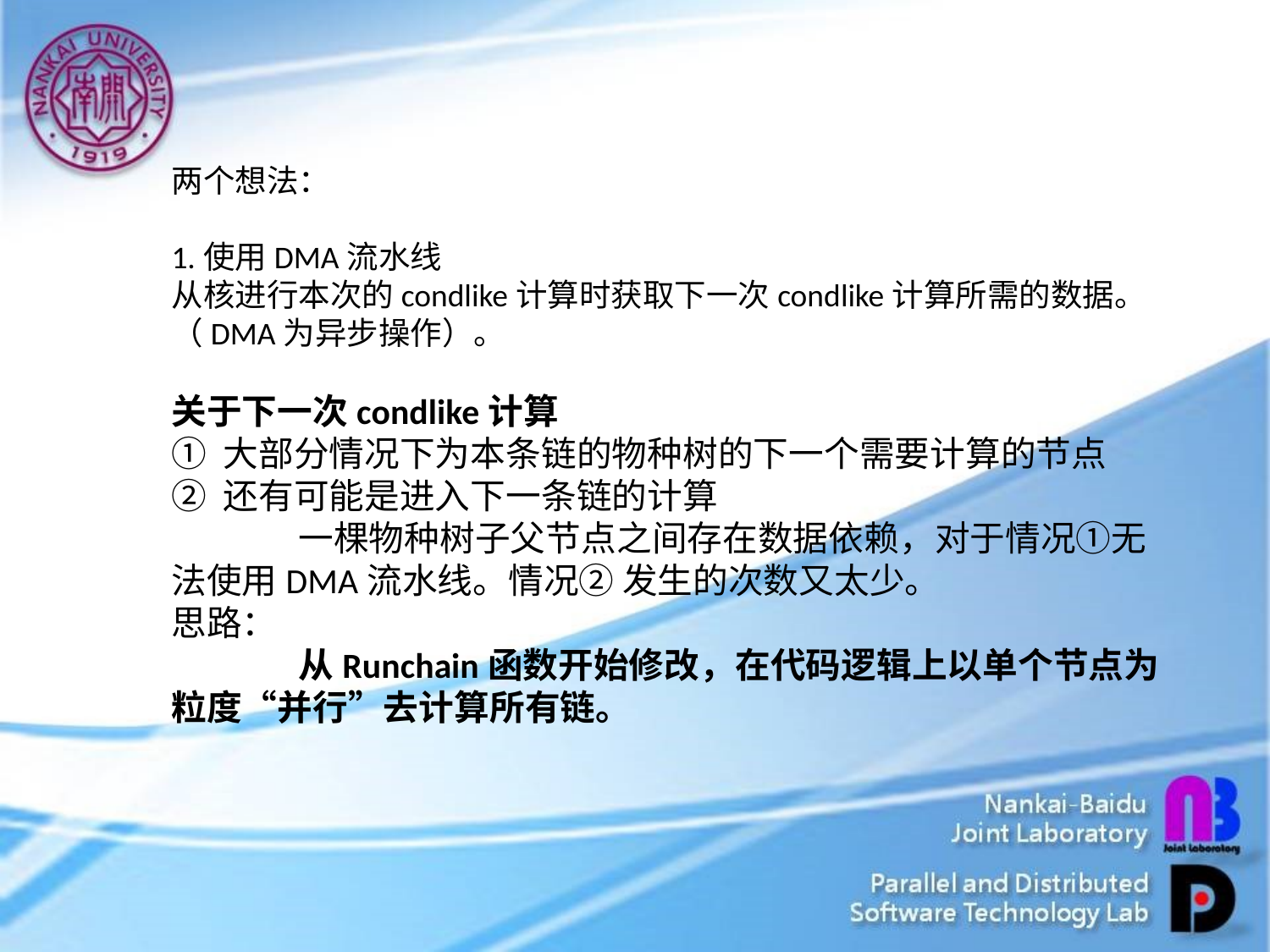

两个想法：

1.使用DMA流水线
从核进行本次的condlike计算时获取下一次condlike计算所需的数据。
（DMA为异步操作）。

关于下一次condlike计算
① 大部分情况下为本条链的物种树的下一个需要计算的节点
② 还有可能是进入下一条链的计算
	一棵物种树子父节点之间存在数据依赖，对于情况①无法使用DMA流水线。情况② 发生的次数又太少。
思路：
	从Runchain函数开始修改，在代码逻辑上以单个节点为粒度“并行”去计算所有链。